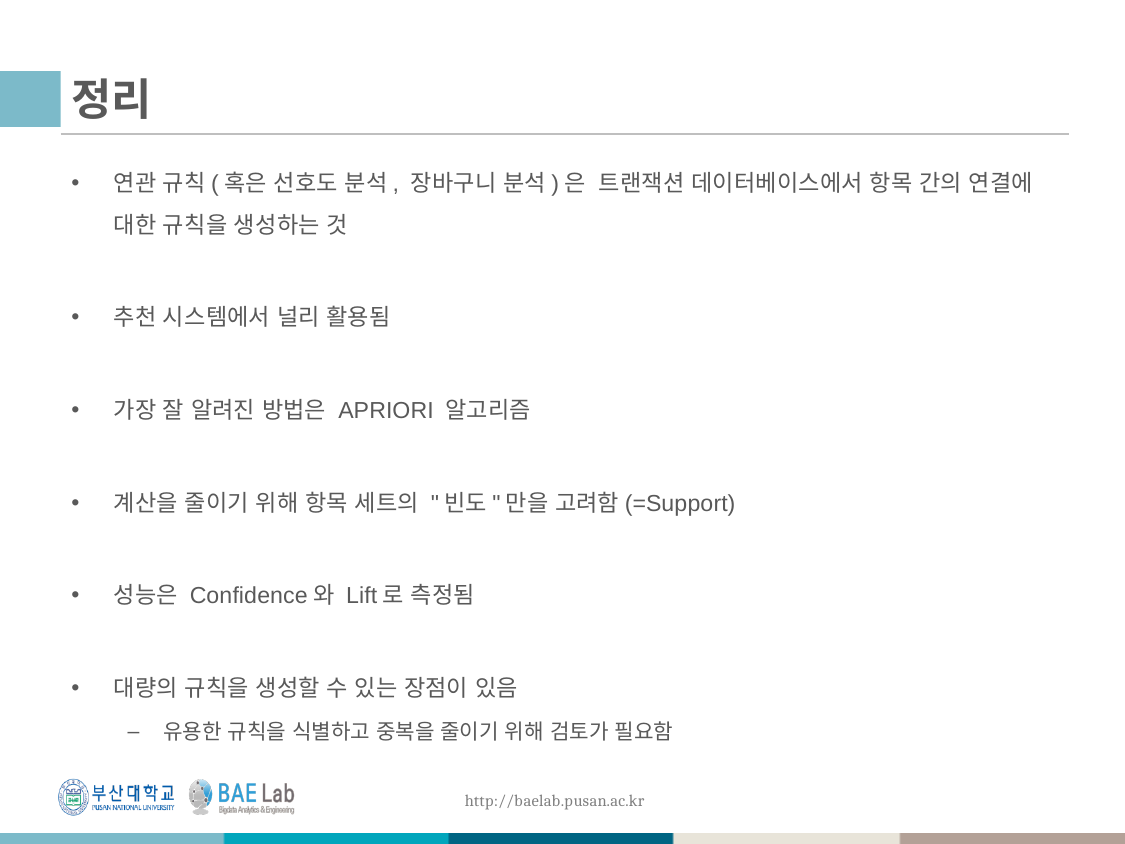

# 정리
연관 규칙(혹은 선호도 분석, 장바구니 분석)은  트랜잭션 데이터베이스에서 항목 간의 연결에 대한 규칙을 생성하는 것

추천 시스템에서 널리 활용됨

가장 잘 알려진 방법은 APRIORI 알고리즘

계산을 줄이기 위해 항목 세트의 "빈도"만을 고려함(=Support)

성능은 Confidence와 Lift로 측정됨

대량의 규칙을 생성할 수 있는 장점이 있음
유용한 규칙을 식별하고 중복을 줄이기 위해 검토가 필요함